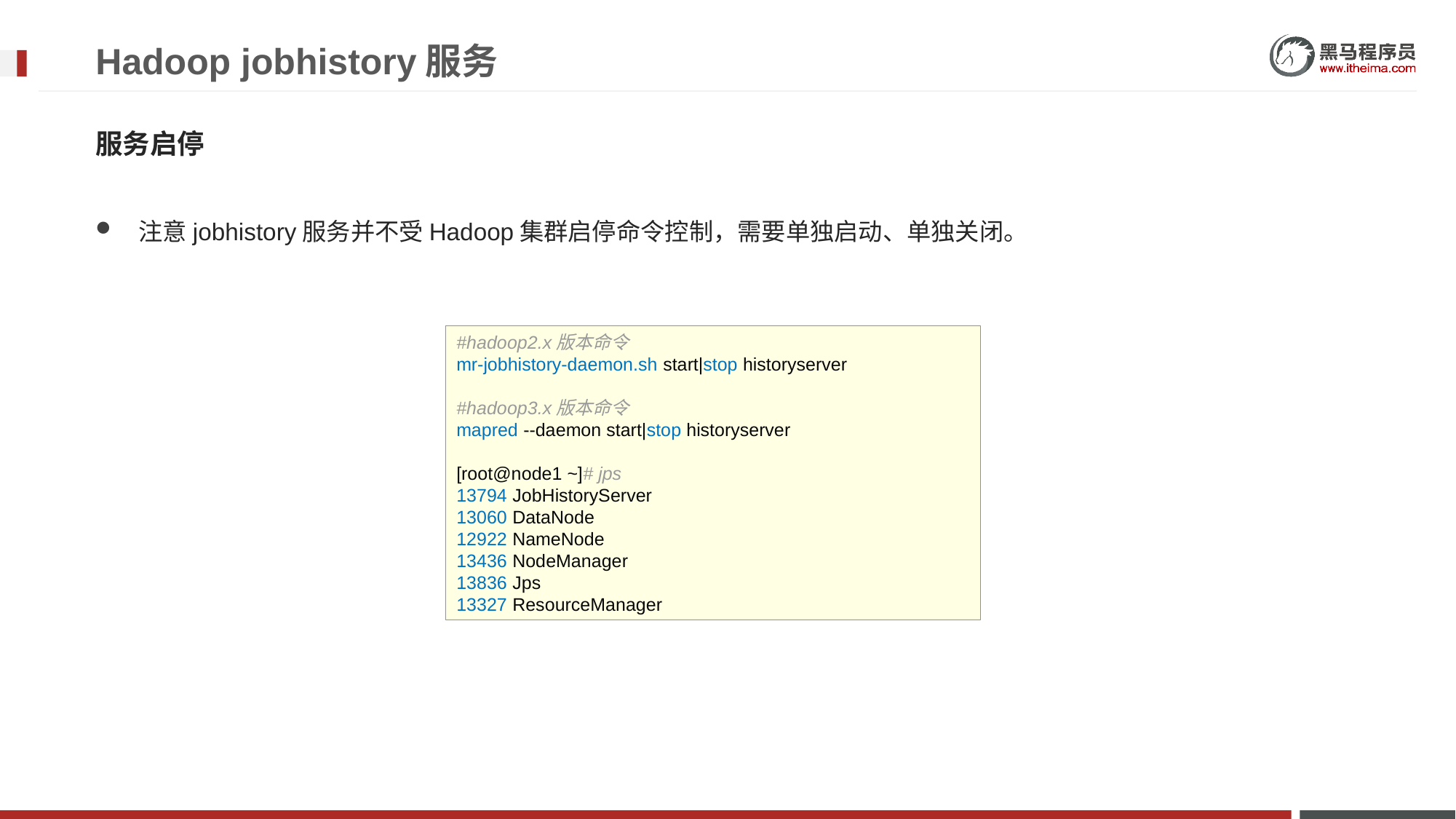

# Hadoop jobhistory服务
服务启停
注意jobhistory服务并不受Hadoop集群启停命令控制，需要单独启动、单独关闭。

#hadoop2.x版本命令
mr-jobhistory-daemon.sh start|stop historyserver
#hadoop3.x版本命令
mapred --daemon start|stop historyserver
[root@node1 ~]# jps
13794 JobHistoryServer
13060 DataNode
12922 NameNode
13436 NodeManager
13836 Jps
13327 ResourceManager